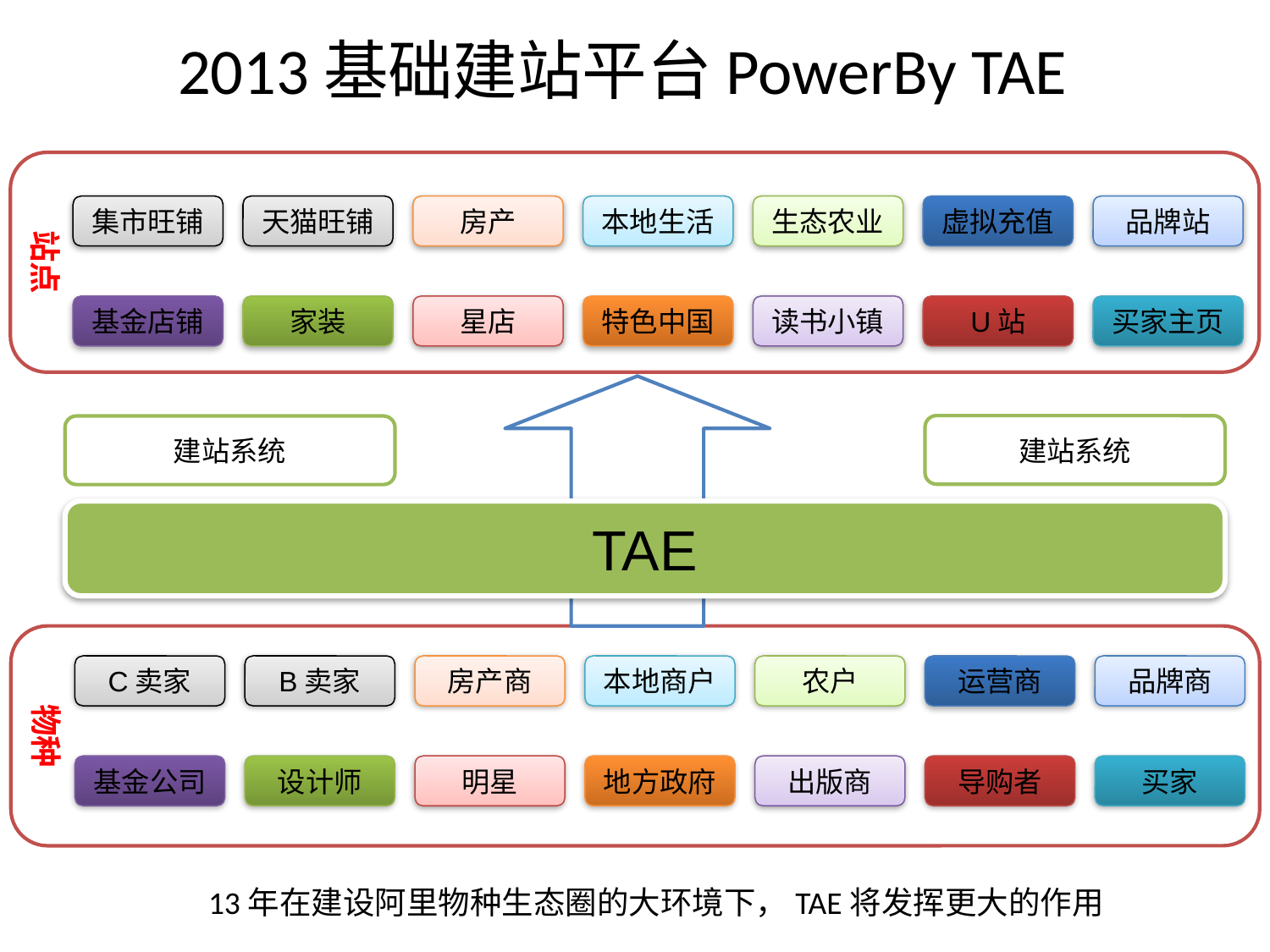

# 2013基础建站平台PowerBy TAE
站点
集市旺铺
天猫旺铺
房产
本地生活
生态农业
虚拟充值
品牌站
基金店铺
家装
星店
特色中国
读书小镇
U站
买家主页

建站系统
建站系统
TAE
物种
C卖家
B卖家
房产商
本地商户
农户
运营商
品牌商
基金公司
设计师
明星
地方政府
出版商
导购者
买家
13年在建设阿里物种生态圈的大环境下，TAE将发挥更大的作用